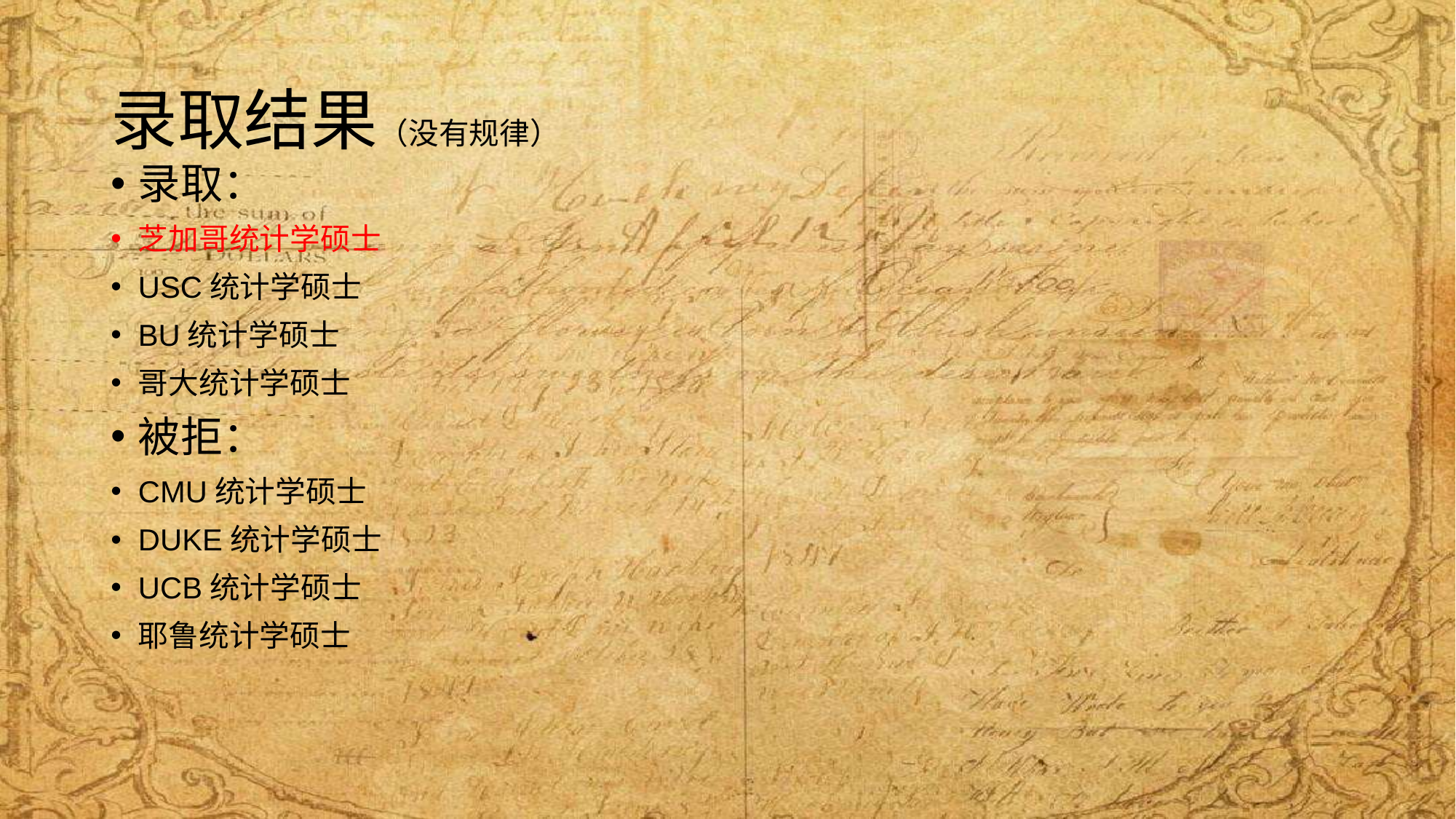

# 录取结果（没有规律）
录取：
芝加哥统计学硕士
USC统计学硕士
BU统计学硕士
哥大统计学硕士
被拒：
CMU统计学硕士
DUKE统计学硕士
UCB统计学硕士
耶鲁统计学硕士